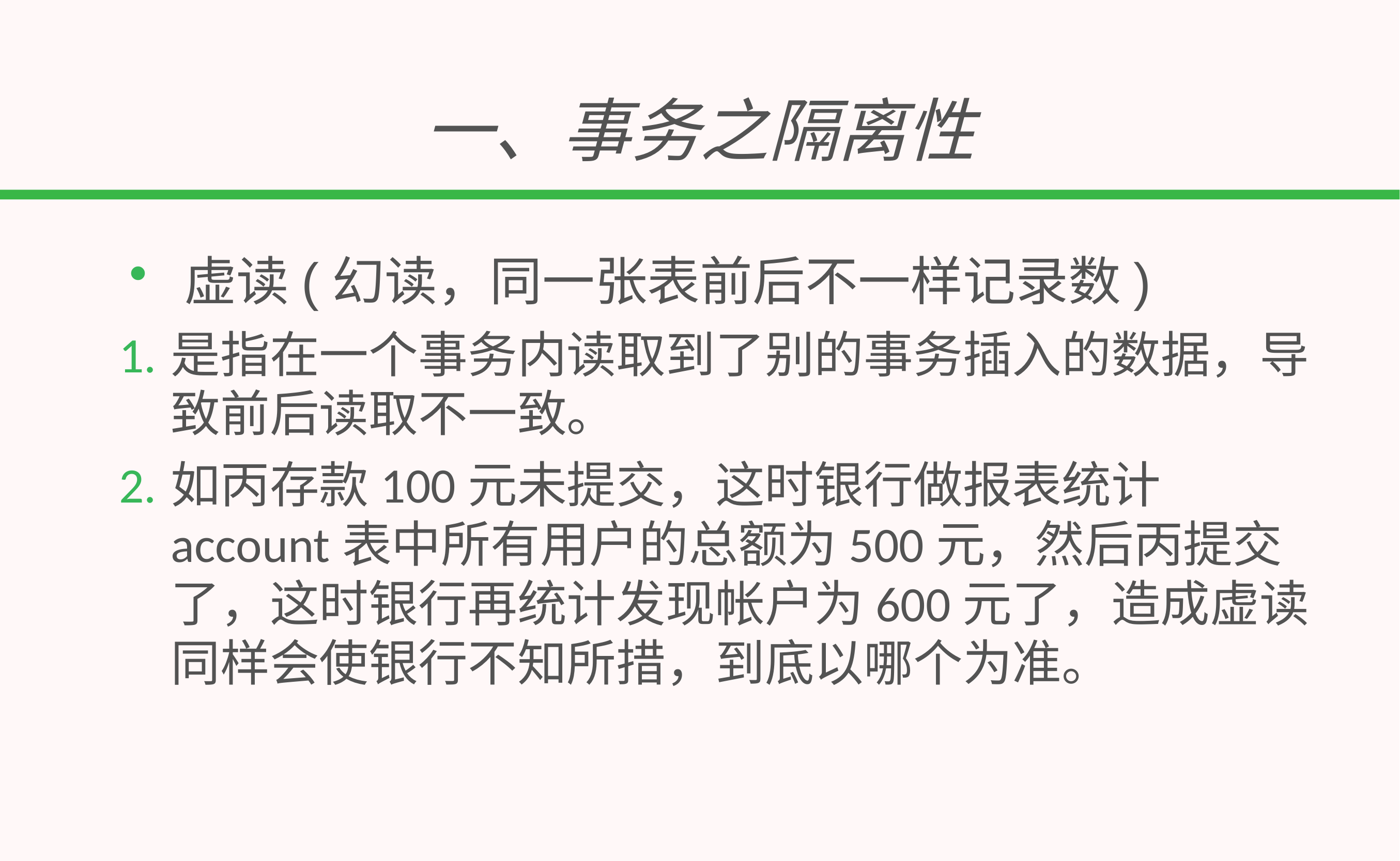

# 一、事务之隔离性
虚读(幻读，同一张表前后不一样记录数)
是指在一个事务内读取到了别的事务插入的数据，导致前后读取不一致。
如丙存款100元未提交，这时银行做报表统计account表中所有用户的总额为500元，然后丙提交了，这时银行再统计发现帐户为600元了，造成虚读同样会使银行不知所措，到底以哪个为准。